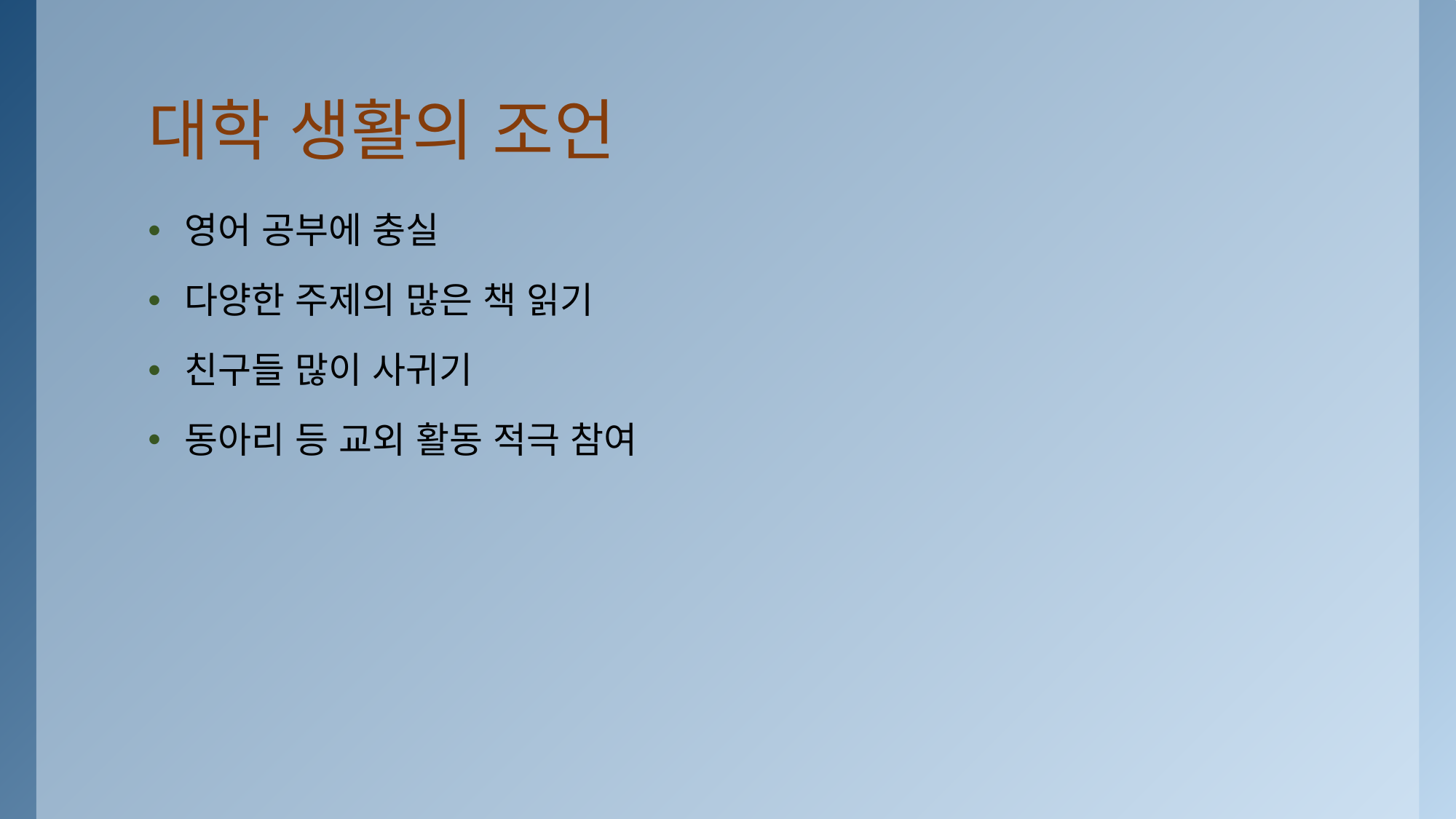

# 대학 생활의 조언
영어 공부에 충실
다양한 주제의 많은 책 읽기
친구들 많이 사귀기
동아리 등 교외 활동 적극 참여